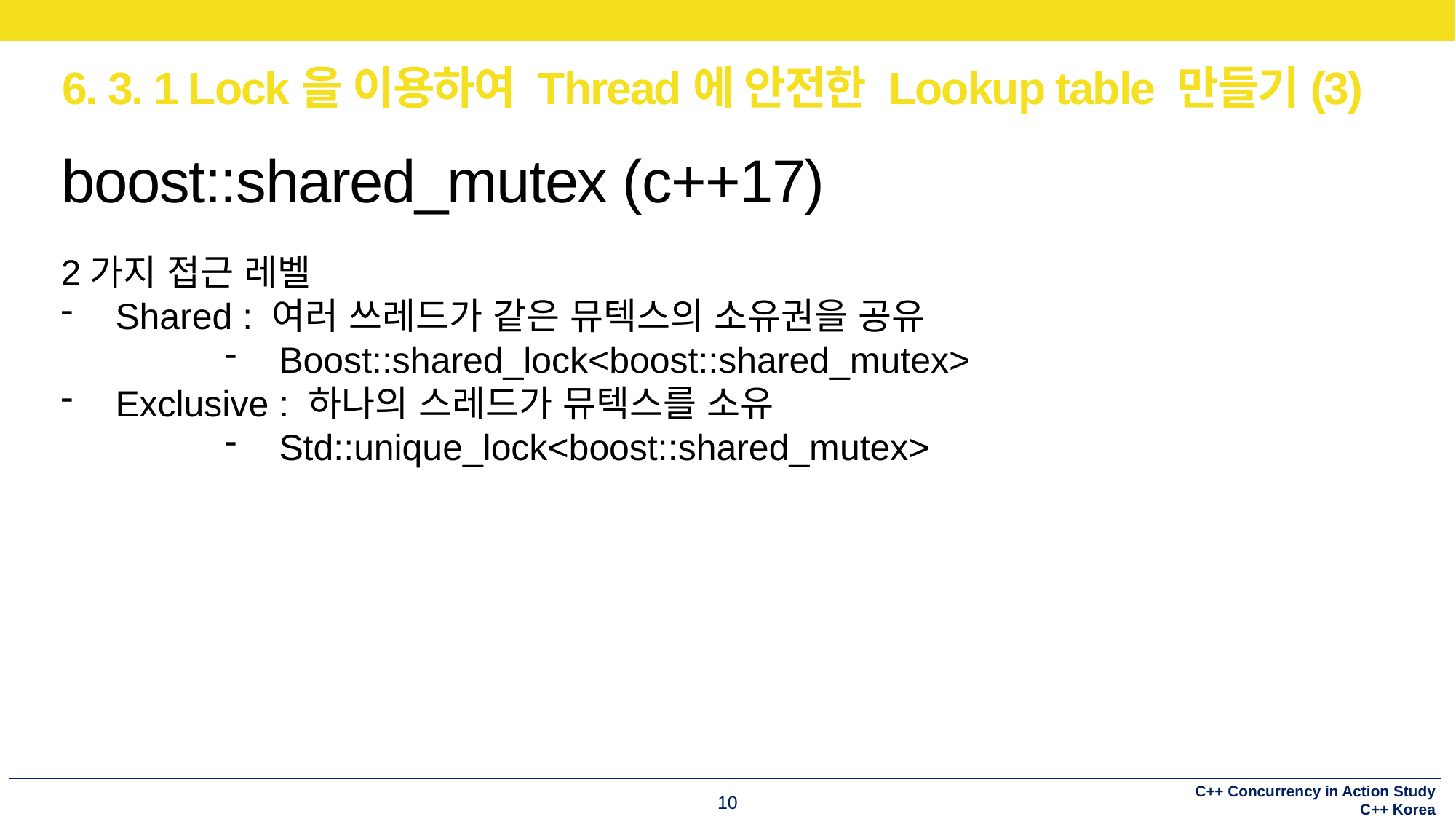

# 6. 3. 1 Lock을 이용하여 Thread에 안전한 Lookup table 만들기(3)
boost::shared_mutex (c++17)
2가지 접근 레벨
Shared : 여러 쓰레드가 같은 뮤텍스의 소유권을 공유
Boost::shared_lock<boost::shared_mutex>
Exclusive : 하나의 스레드가 뮤텍스를 소유
Std::unique_lock<boost::shared_mutex>
10